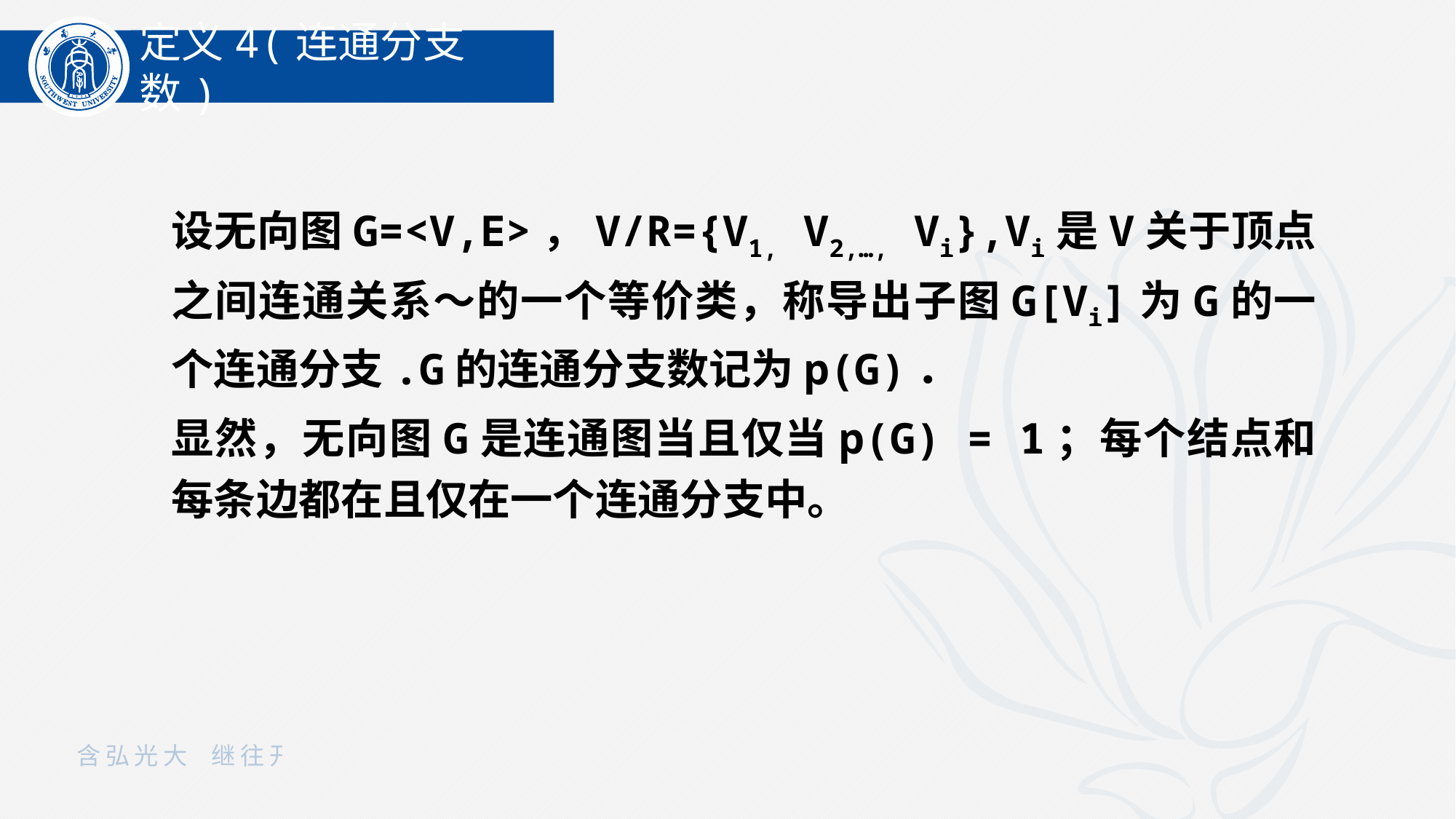

定义4(连通分支数)
设无向图G=<V,E>，V/R={V1, V2,…, Vi},Vi是V关于顶点之间连通关系～的一个等价类，称导出子图G[Vi]为G的一个连通分支.G的连通分支数记为p(G)．
显然，无向图G是连通图当且仅当p(G) = 1；每个结点和每条边都在且仅在一个连通分支中。